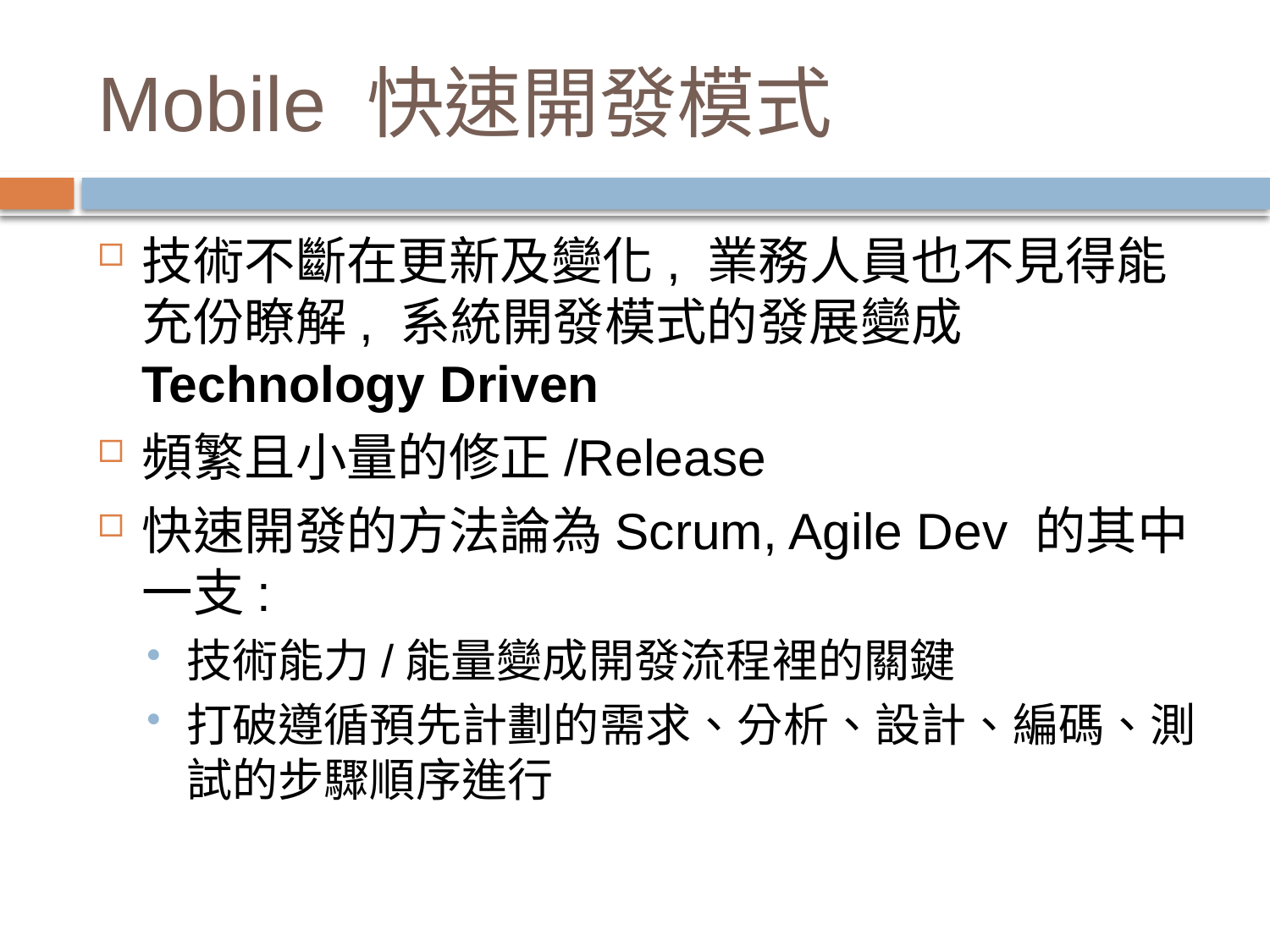

# Mobile 快速開發模式
技術不斷在更新及變化, 業務人員也不見得能充份瞭解, 系統開發模式的發展變成Technology Driven
頻繁且小量的修正/Release
快速開發的方法論為Scrum, Agile Dev 的其中一支:
技術能力/能量變成開發流程裡的關鍵
打破遵循預先計劃的需求、分析、設計、編碼、測試的步驟順序進行